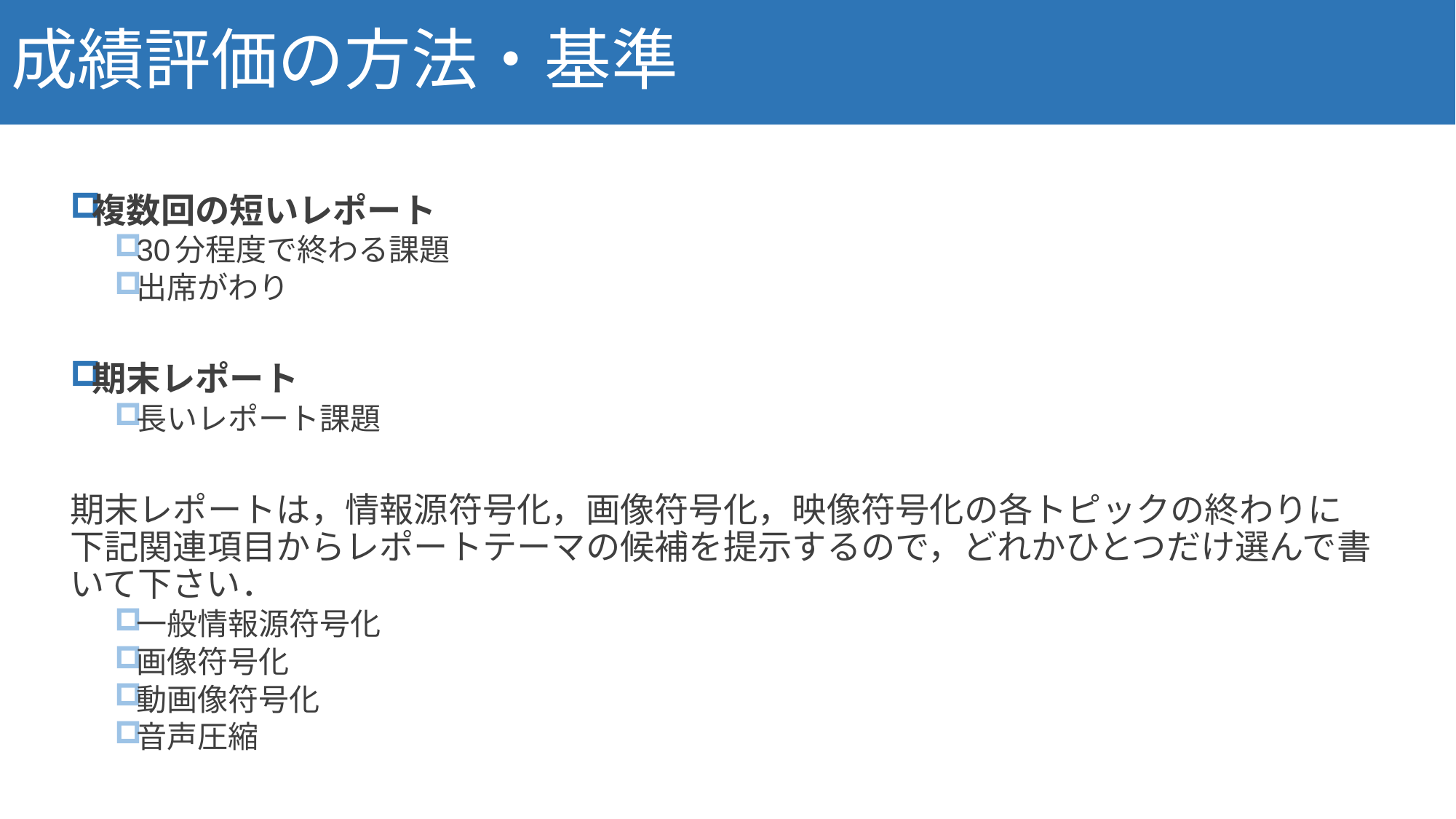

# 成績評価の方法・基準
6
複数回の短いレポート
30分程度で終わる課題
出席がわり

期末レポート
長いレポート課題

期末レポートは，情報源符号化，画像符号化，映像符号化の各トピックの終わりに下記関連項目からレポートテーマの候補を提示するので，どれかひとつだけ選んで書いて下さい．
一般情報源符号化
画像符号化
動画像符号化
音声圧縮